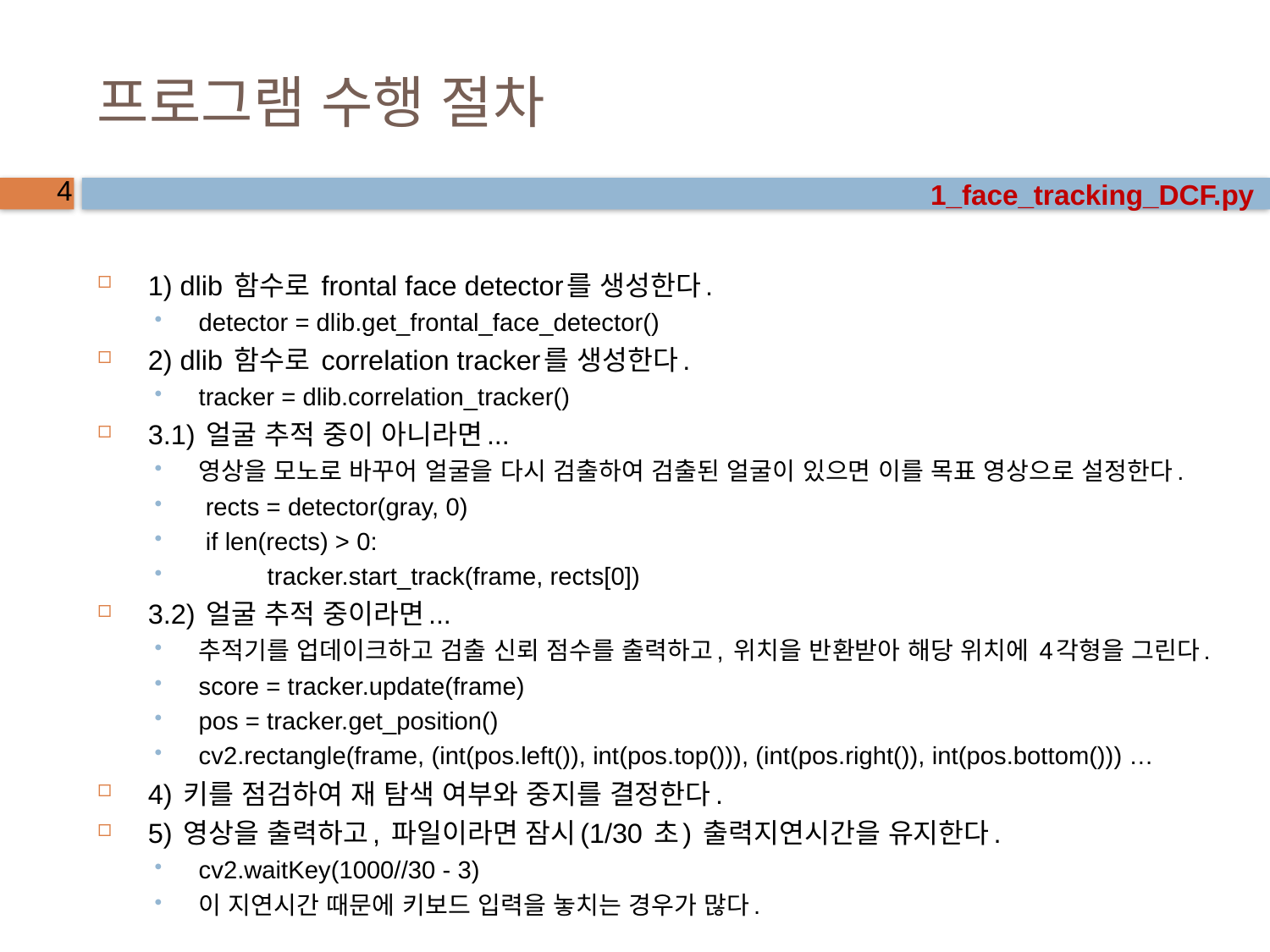

# 프로그램 수행 절차
1_face_tracking_DCF.py

1) dlib 함수로 frontal face detector를 생성한다.
detector = dlib.get_frontal_face_detector()
2) dlib 함수로 correlation tracker를 생성한다.
tracker = dlib.correlation_tracker()
3.1) 얼굴 추적 중이 아니라면...
영상을 모노로 바꾸어 얼굴을 다시 검출하여 검출된 얼굴이 있으면 이를 목표 영상으로 설정한다.
 rects = detector(gray, 0)
 if len(rects) > 0:
 	tracker.start_track(frame, rects[0])
3.2) 얼굴 추적 중이라면...
추적기를 업데이크하고 검출 신뢰 점수를 출력하고, 위치을 반환받아 해당 위치에 4각형을 그린다.
score = tracker.update(frame)
pos = tracker.get_position()
cv2.rectangle(frame, (int(pos.left()), int(pos.top())), (int(pos.right()), int(pos.bottom())) …
4) 키를 점검하여 재 탐색 여부와 중지를 결정한다.
5) 영상을 출력하고, 파일이라면 잠시(1/30 초) 출력지연시간을 유지한다.
cv2.waitKey(1000//30 - 3)
이 지연시간 때문에 키보드 입력을 놓치는 경우가 많다.